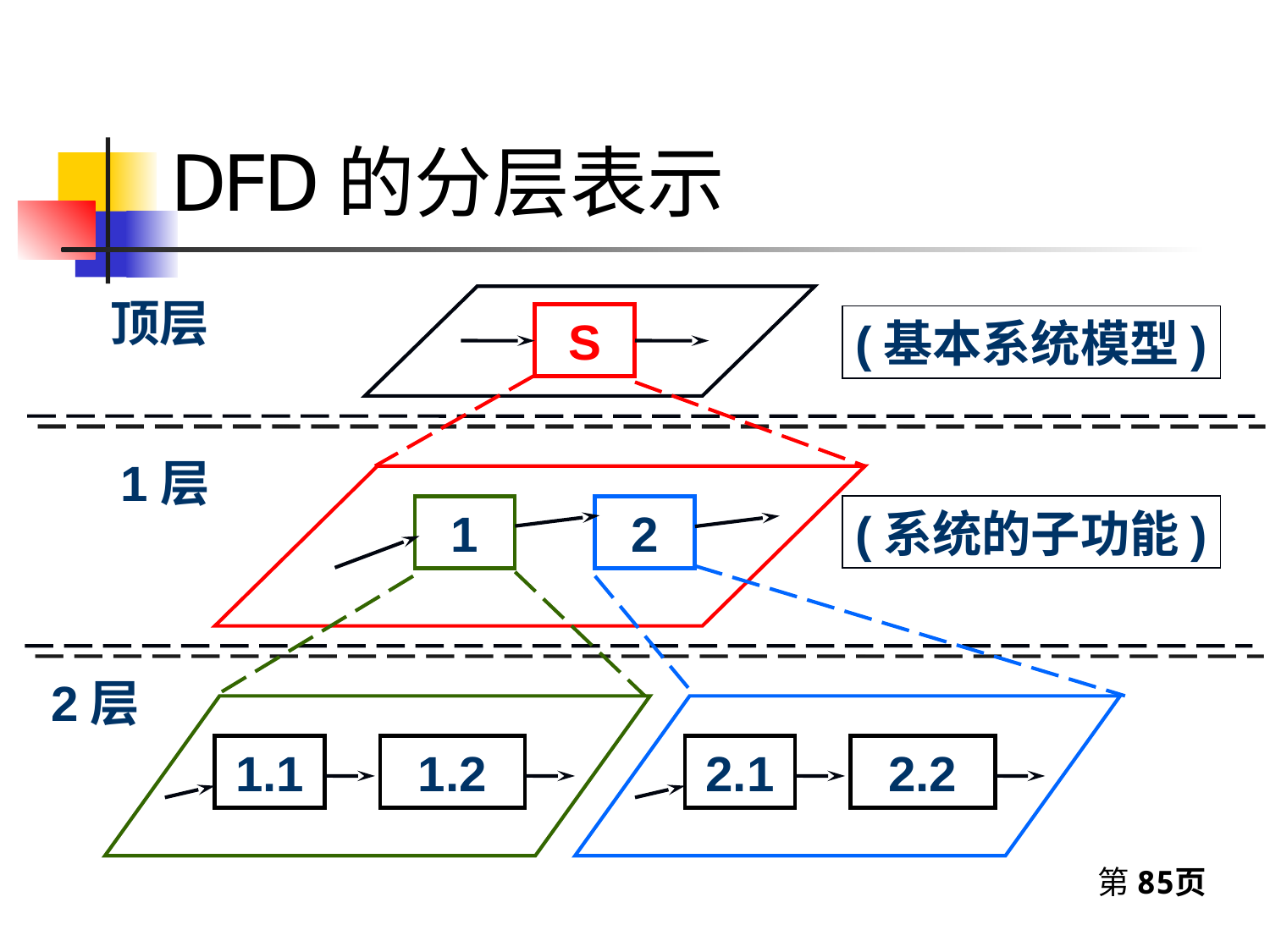

# DFD的分层表示
 顶层

S
(基本系统模型)

1层

1
2
(系统的子功能)

2层

1.1
1.2
2.1
2.2